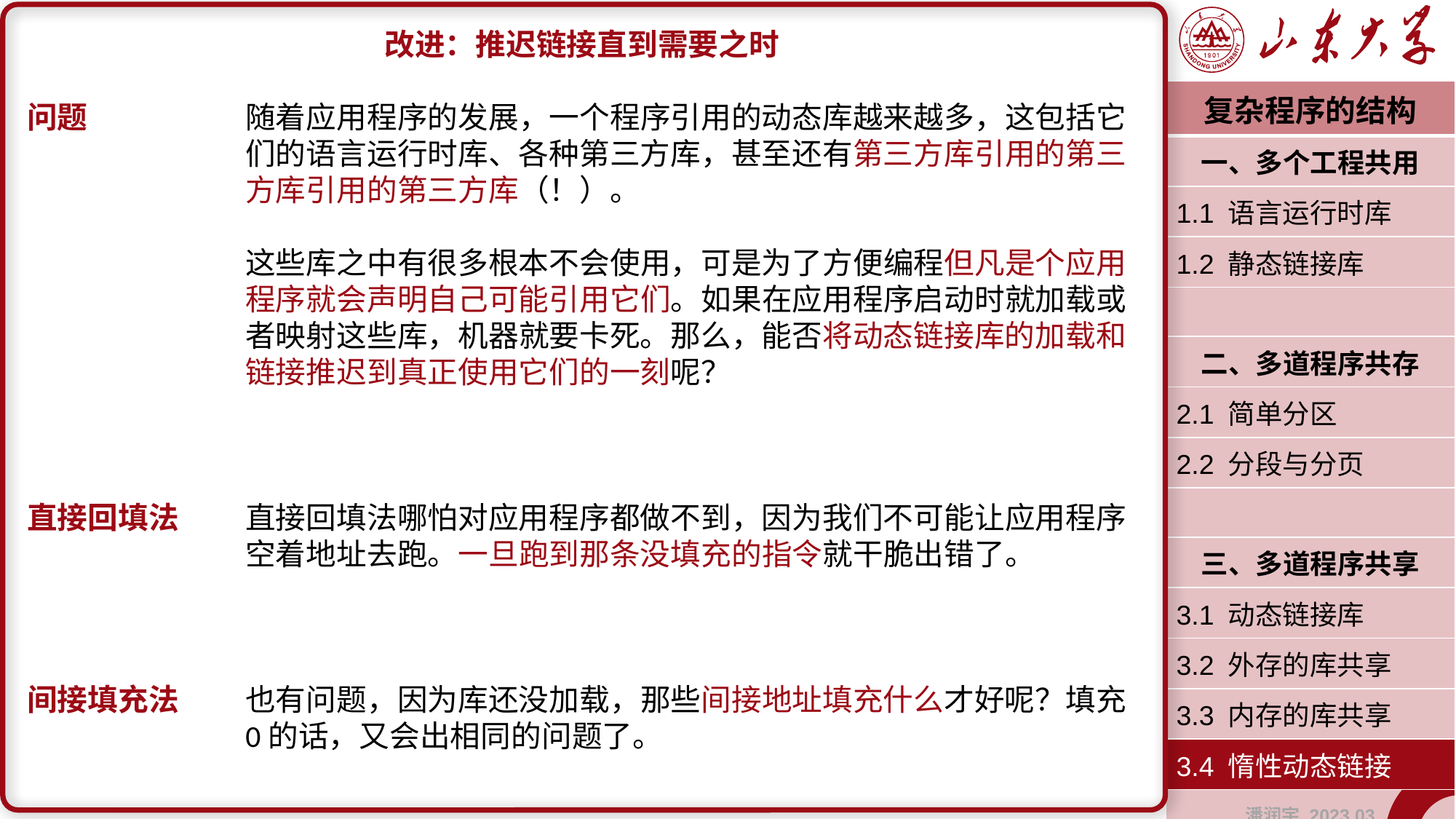

改进：推迟链接直到需要之时

问题		随着应用程序的发展，一个程序引用的动态库越来越多，这包括它		们的语言运行时库、各种第三方库，甚至还有第三方库引用的第三		方库引用的第三方库（！）。

		这些库之中有很多根本不会使用，可是为了方便编程但凡是个应用		程序就会声明自己可能引用它们。如果在应用程序启动时就加载或		者映射这些库，机器就要卡死。那么，能否将动态链接库的加载和		链接推迟到真正使用它们的一刻呢？

直接回填法	直接回填法哪怕对应用程序都做不到，因为我们不可能让应用程序		空着地址去跑。一旦跑到那条没填充的指令就干脆出错了。

间接填充法	也有问题，因为库还没加载，那些间接地址填充什么才好呢？填充		0的话，又会出相同的问题了。
| 复杂程序的结构 |
| --- |
| 一、多个工程共用 |
| 1.1 语言运行时库 |
| 1.2 静态链接库 |
|  |
| 二、多道程序共存 |
| 2.1 简单分区 |
| 2.2 分段与分页 |
|  |
| 三、多道程序共享 |
| 3.1 动态链接库 |
| 3.2 外存的库共享 |
| 3.3 内存的库共享 |
| 3.4 惰性动态链接 |
| 潘润宇 2023.03 |